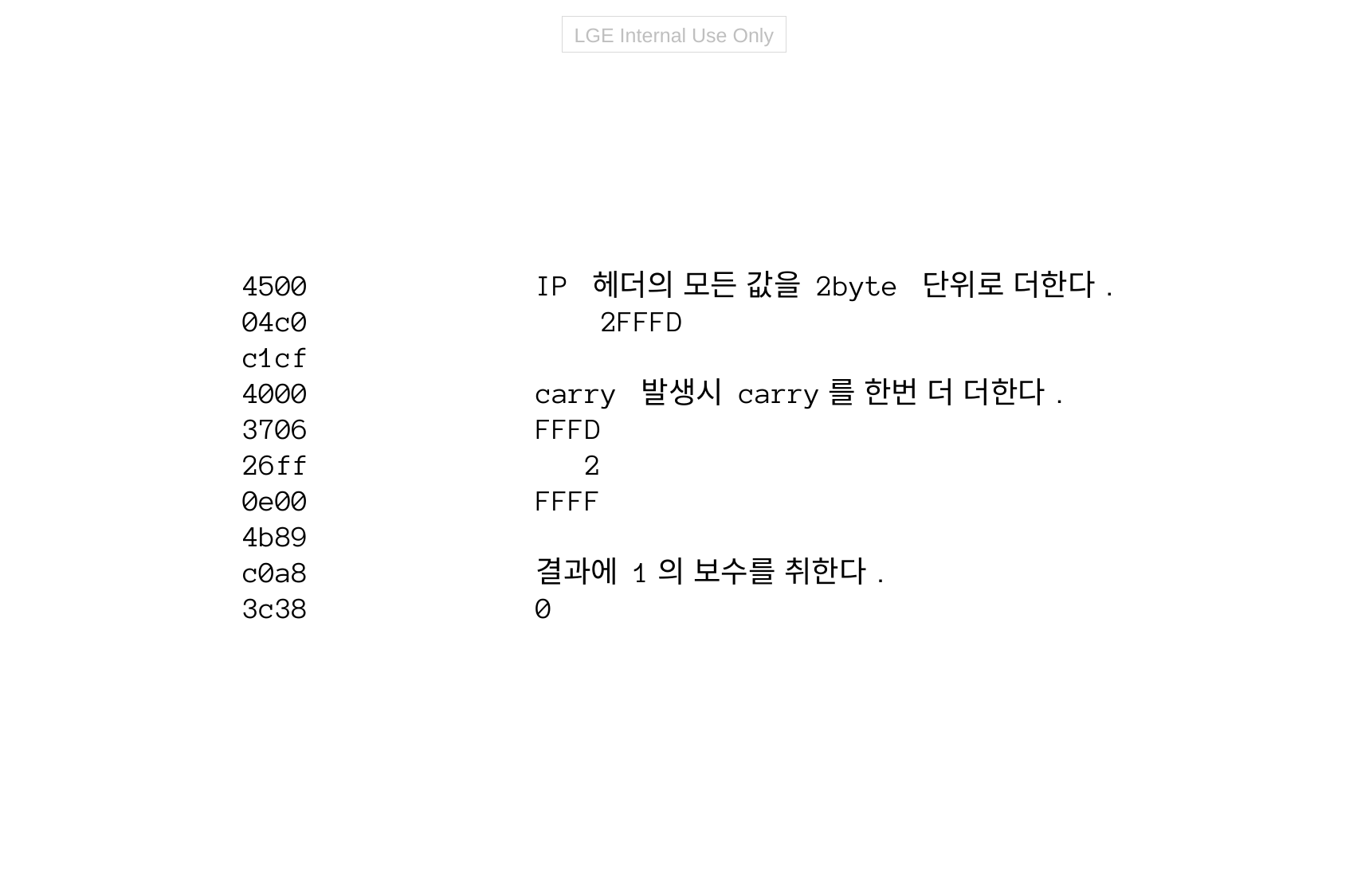

4500
04c0
c1cf
4000
3706
26ff
0e00
4b89
c0a8
3c38
IP 헤더의 모든 값을 2byte 단위로 더한다.
    2FFFD

carry 발생시 carry를 한번 더 더한다.
FFFD
   2
FFFF

결과에 1의 보수를 취한다.
0